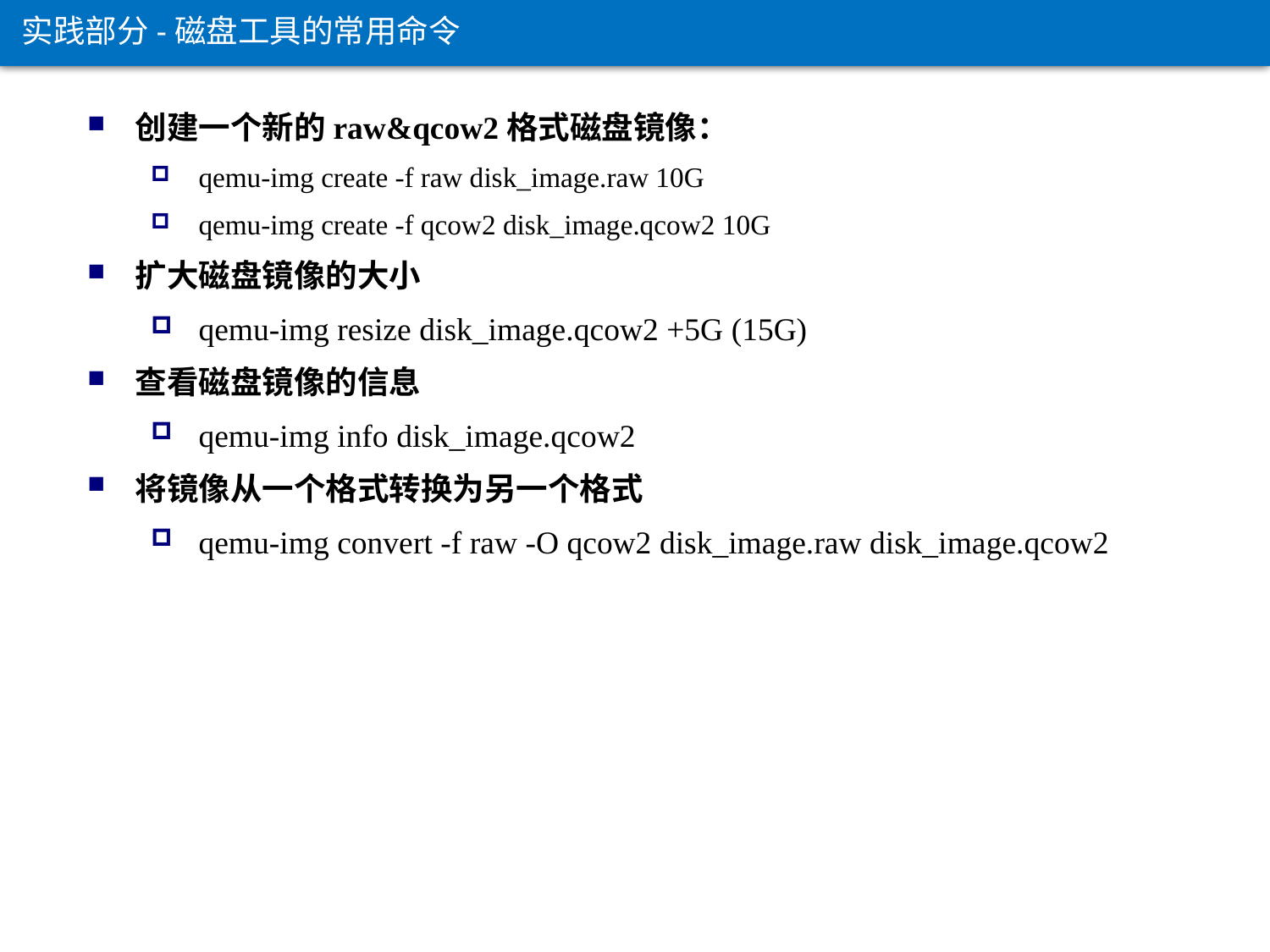

实践部分-磁盘工具的常用命令
创建一个新的raw&qcow2格式磁盘镜像：
qemu-img create -f raw disk_image.raw 10G
qemu-img create -f qcow2 disk_image.qcow2 10G
扩大磁盘镜像的大小
qemu-img resize disk_image.qcow2 +5G (15G)
查看磁盘镜像的信息
qemu-img info disk_image.qcow2
将镜像从一个格式转换为另一个格式
qemu-img convert -f raw -O qcow2 disk_image.raw disk_image.qcow2

47